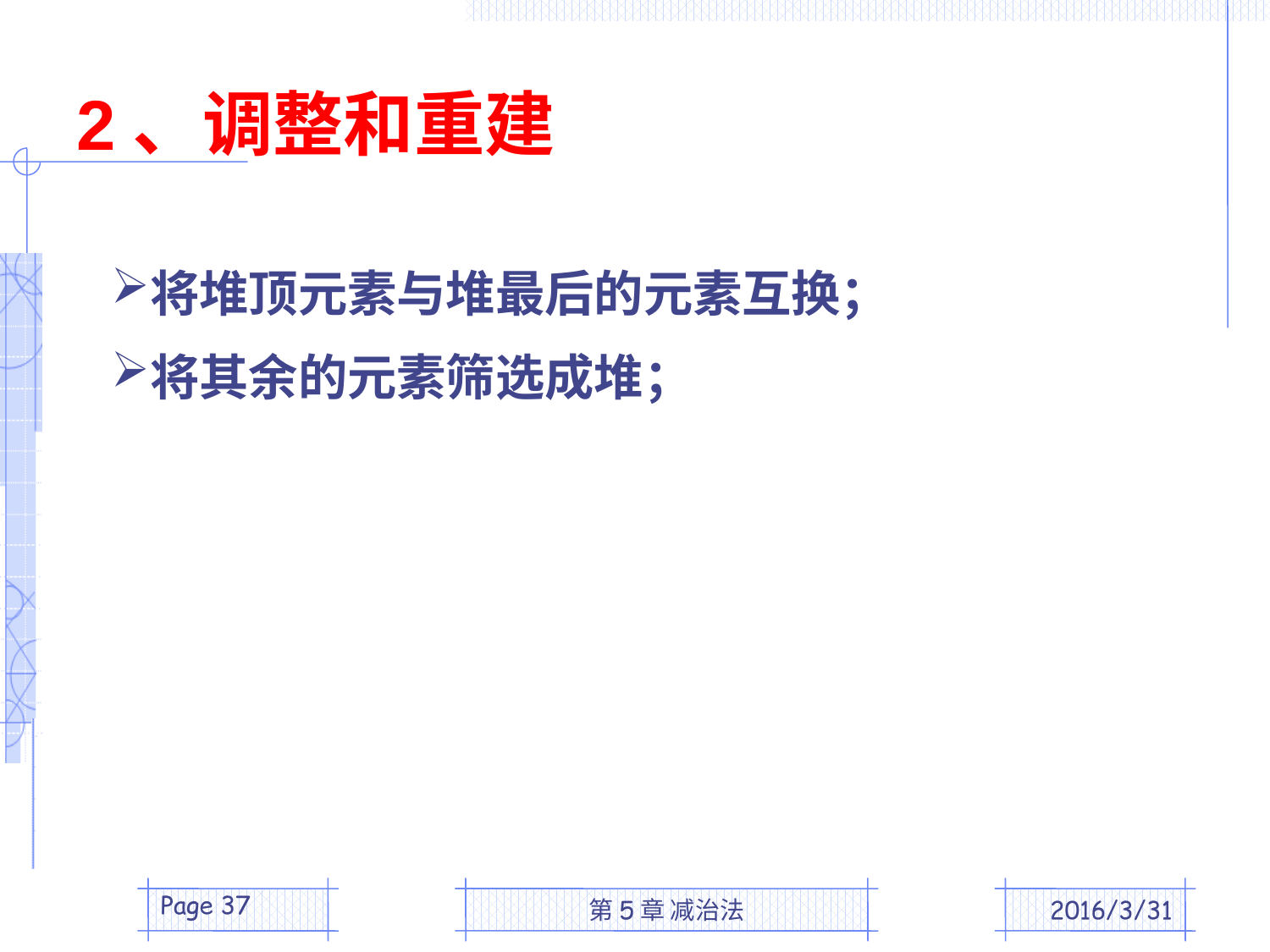

# 2、调整和重建
将堆顶元素与堆最后的元素互换；
将其余的元素筛选成堆；
Page 37
第5章 减治法
2016/3/31